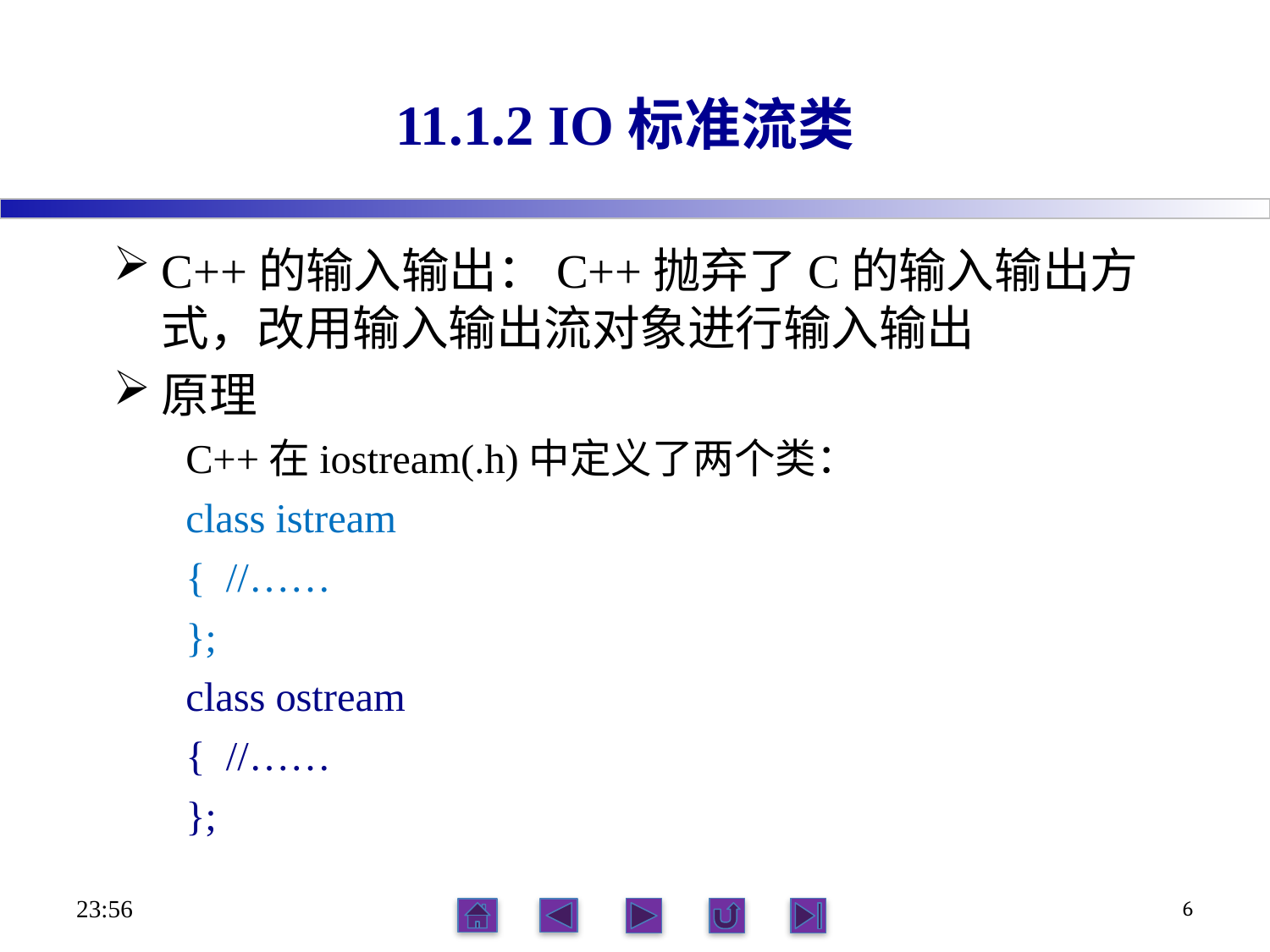

# 11.1.2 IO标准流类
C++的输入输出：C++抛弃了C的输入输出方式，改用输入输出流对象进行输入输出
原理
C++在iostream(.h)中定义了两个类：
class istream
{  //……
};
class ostream
{  //……
};
23:56
6